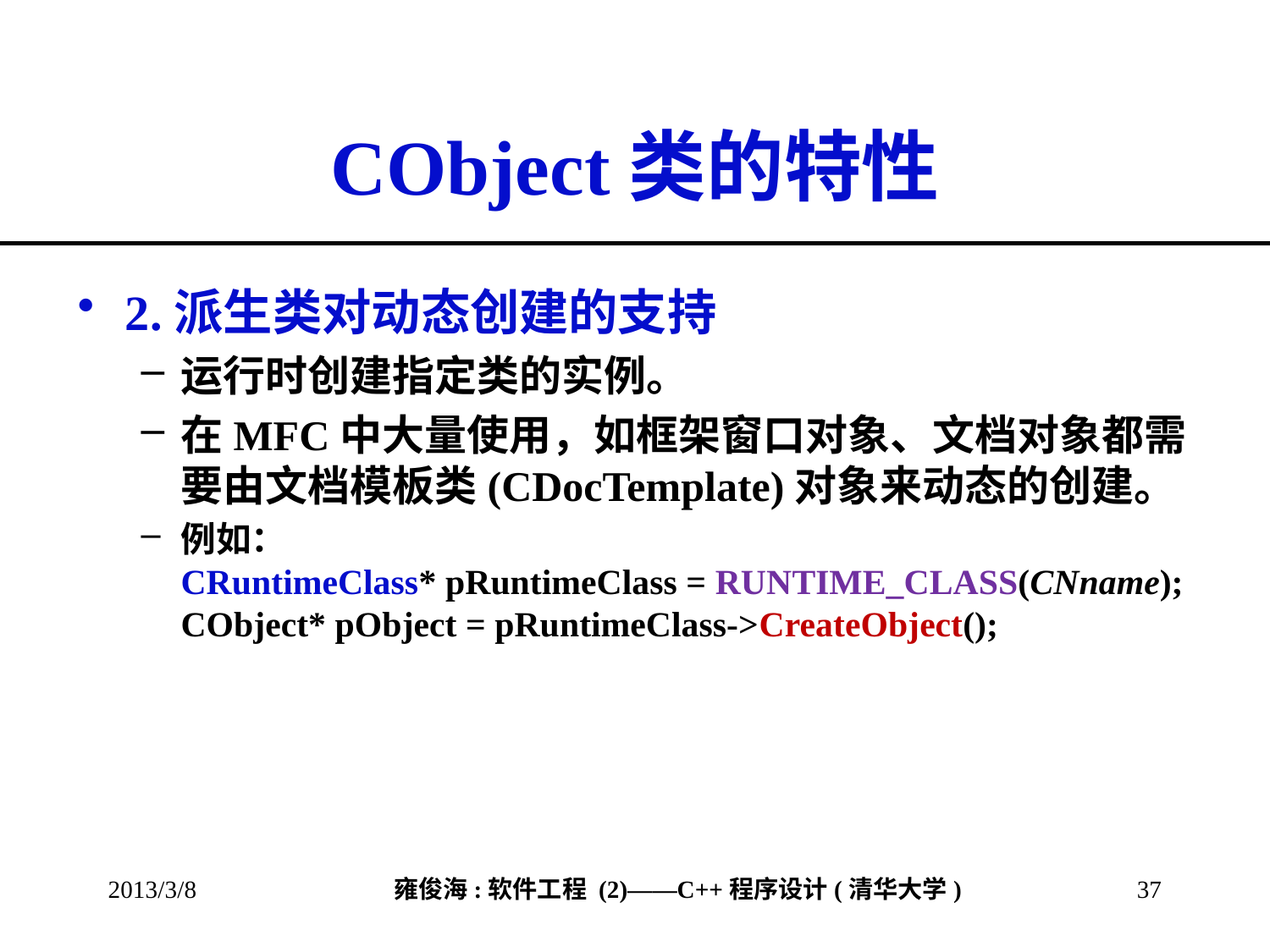

# CObject类的特性
2.派生类对动态创建的支持
运行时创建指定类的实例。
在MFC中大量使用，如框架窗口对象、文档对象都需要由文档模板类(CDocTemplate)对象来动态的创建。
例如：
CRuntimeClass* pRuntimeClass = RUNTIME_CLASS(CNname);
CObject* pObject = pRuntimeClass->CreateObject();

2013/3/8
37